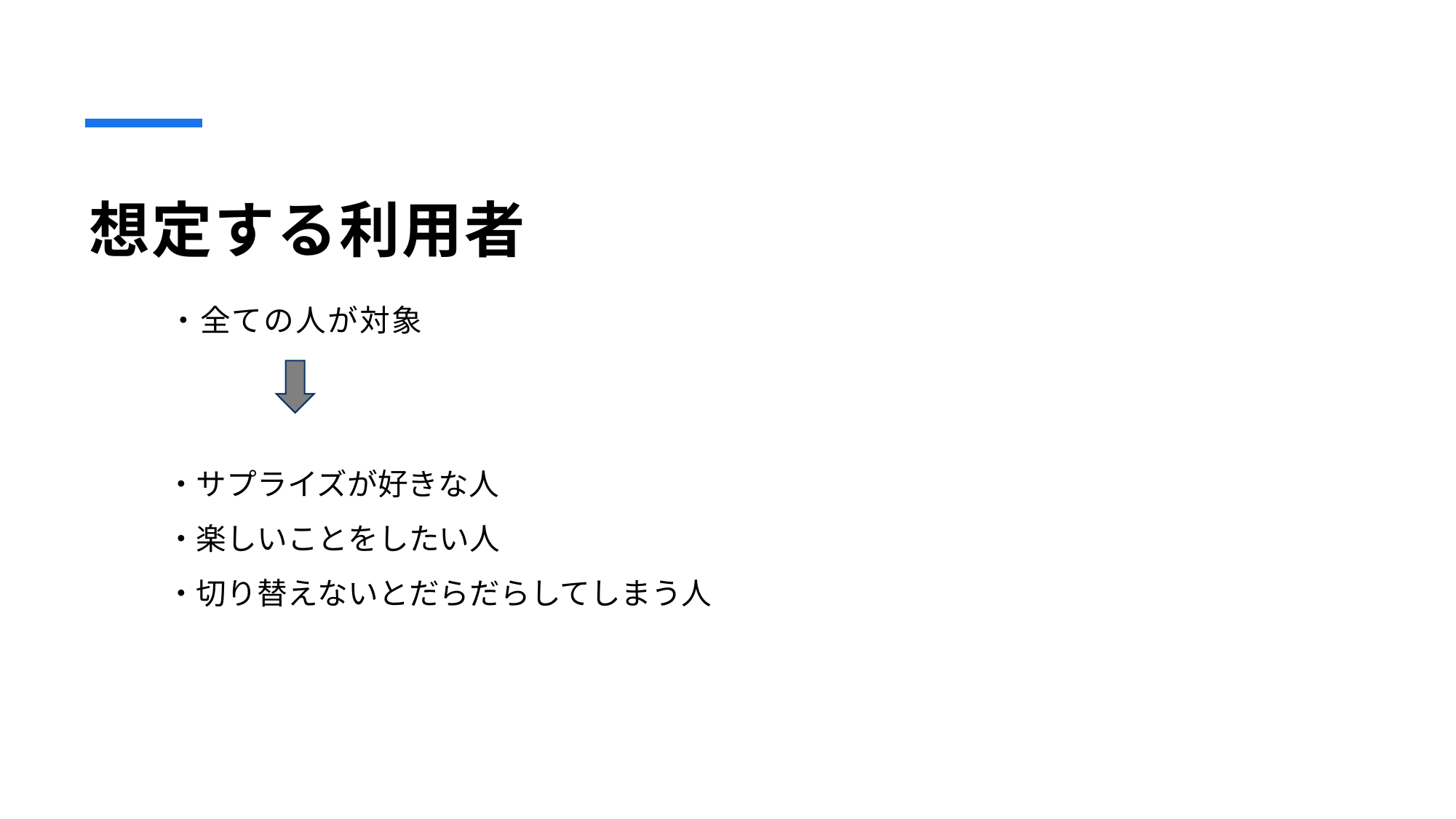

# 想定する利用者
・全ての人が対象

・サプライズが好きな人
・楽しいことをしたい人
・切り替えないとだらだらしてしまう人